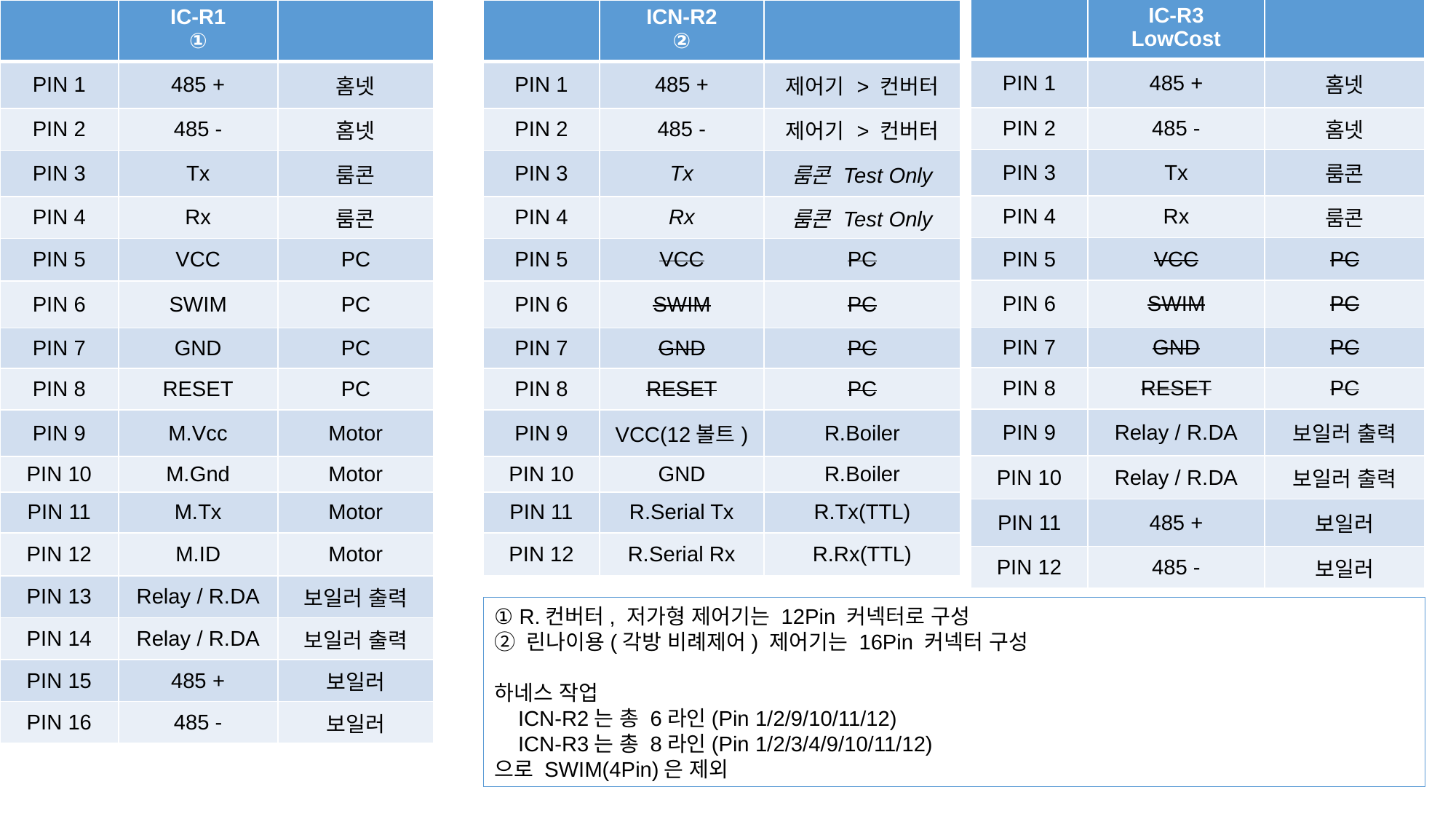

|  | IC-R1 ① |  |
| --- | --- | --- |
| PIN 1 | 485 + | 홈넷 |
| PIN 2 | 485 - | 홈넷 |
| PIN 3 | Tx | 룸콘 |
| PIN 4 | Rx | 룸콘 |
| PIN 5 | VCC | PC |
| PIN 6 | SWIM | PC |
| PIN 7 | GND | PC |
| PIN 8 | RESET | PC |
| PIN 9 | M.Vcc | Motor |
| PIN 10 | M.Gnd | Motor |
| PIN 11 | M.Tx | Motor |
| PIN 12 | M.ID | Motor |
| PIN 13 | Relay / R.DA | 보일러 출력 |
| PIN 14 | Relay / R.DA | 보일러 출력 |
| PIN 15 | 485 + | 보일러 |
| PIN 16 | 485 - | 보일러 |
|  | ICN-R2 ② |  |
| --- | --- | --- |
| PIN 1 | 485 + | 제어기 > 컨버터 |
| PIN 2 | 485 - | 제어기 > 컨버터 |
| PIN 3 | Tx | 룸콘 Test Only |
| PIN 4 | Rx | 룸콘 Test Only |
| PIN 5 | VCC | PC |
| PIN 6 | SWIM | PC |
| PIN 7 | GND | PC |
| PIN 8 | RESET | PC |
| PIN 9 | VCC(12볼트) | R.Boiler |
| PIN 10 | GND | R.Boiler |
| PIN 11 | R.Serial Tx | R.Tx(TTL) |
| PIN 12 | R.Serial Rx | R.Rx(TTL) |
|  | IC-R3 LowCost |  |
| --- | --- | --- |
| PIN 1 | 485 + | 홈넷 |
| PIN 2 | 485 - | 홈넷 |
| PIN 3 | Tx | 룸콘 |
| PIN 4 | Rx | 룸콘 |
| PIN 5 | VCC | PC |
| PIN 6 | SWIM | PC |
| PIN 7 | GND | PC |
| PIN 8 | RESET | PC |
| PIN 9 | Relay / R.DA | 보일러 출력 |
| PIN 10 | Relay / R.DA | 보일러 출력 |
| PIN 11 | 485 + | 보일러 |
| PIN 12 | 485 - | 보일러 |
① R.컨버터, 저가형 제어기는 12Pin 커넥터로 구성
② 린나이용(각방 비례제어) 제어기는 16Pin 커넥터 구성

하네스 작업
    ICN-R2는 총 6라인(Pin 1/2/9/10/11/12)
    ICN-R3는 총 8라인(Pin 1/2/3/4/9/10/11/12)
으로 SWIM(4Pin)은 제외